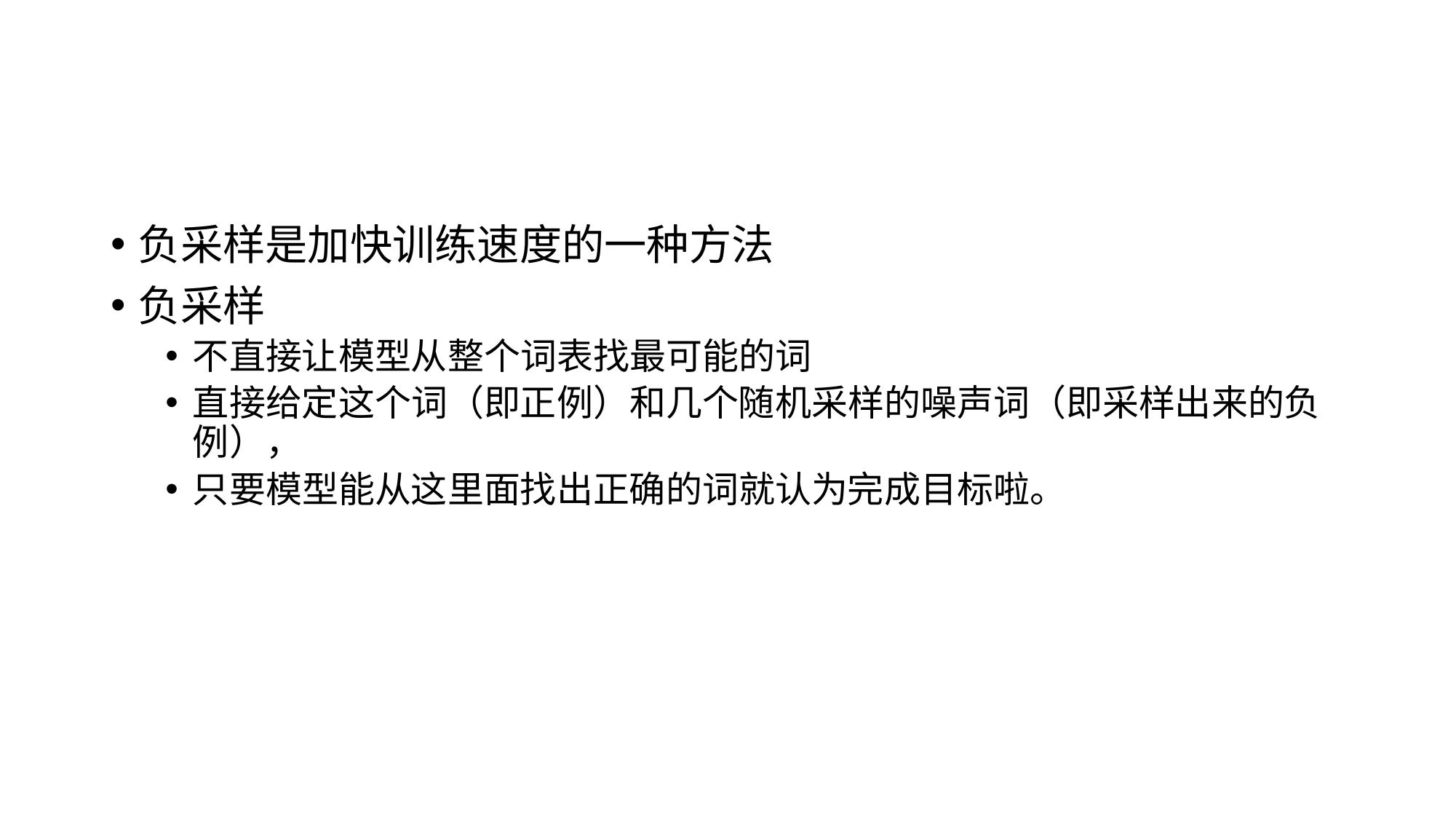

#
负采样是加快训练速度的一种方法
负采样
不直接让模型从整个词表找最可能的词
直接给定这个词（即正例）和几个随机采样的噪声词（即采样出来的负例），
只要模型能从这里面找出正确的词就认为完成目标啦。